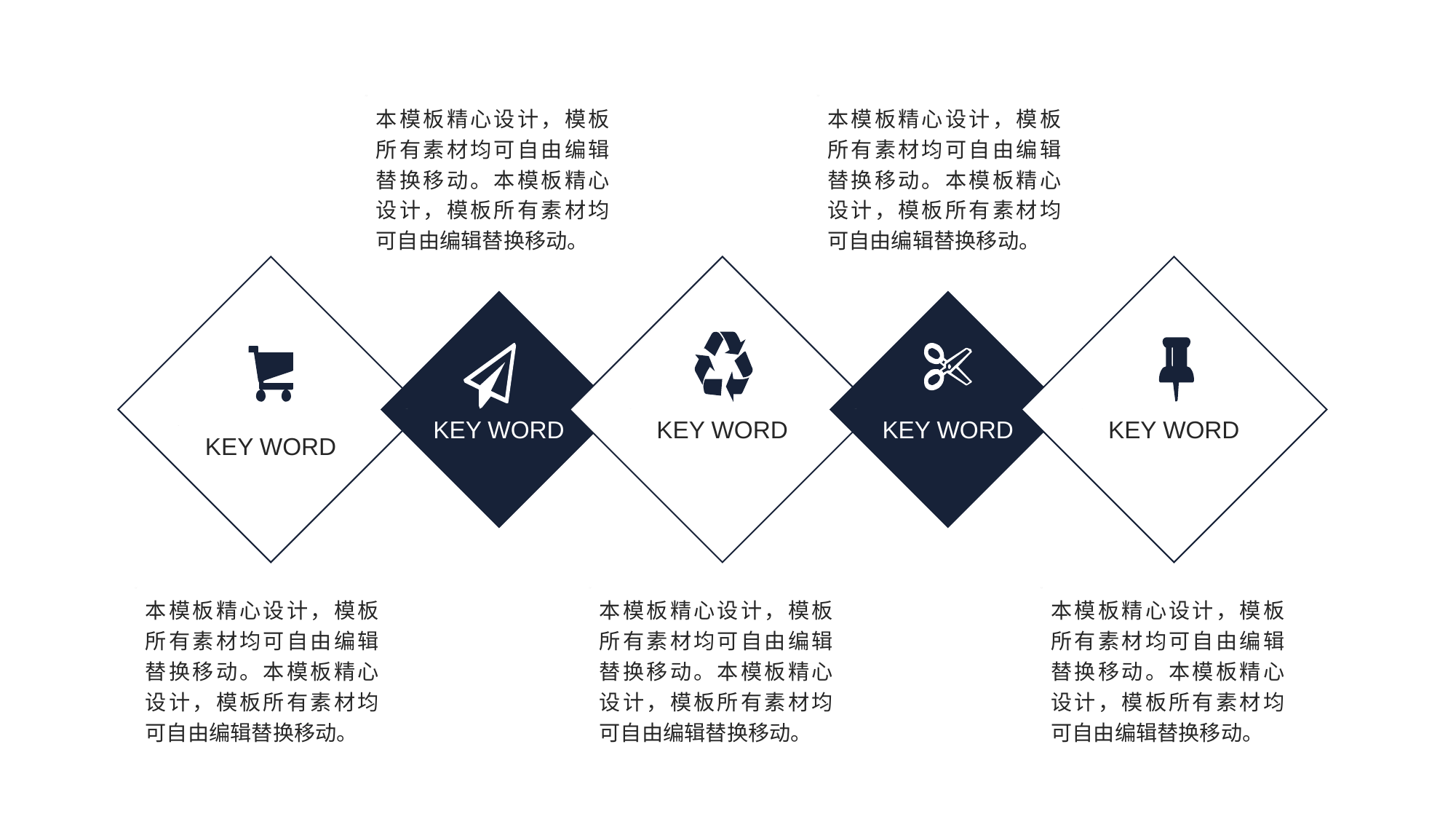

本模板精心设计，模板所有素材均可自由编辑替换移动。本模板精心设计，模板所有素材均可自由编辑替换移动。
本模板精心设计，模板所有素材均可自由编辑替换移动。本模板精心设计，模板所有素材均可自由编辑替换移动。

KEY WORD
KEY WORD
KEY WORD
KEY WORD
KEY WORD
本模板精心设计，模板所有素材均可自由编辑替换移动。本模板精心设计，模板所有素材均可自由编辑替换移动。
本模板精心设计，模板所有素材均可自由编辑替换移动。本模板精心设计，模板所有素材均可自由编辑替换移动。
本模板精心设计，模板所有素材均可自由编辑替换移动。本模板精心设计，模板所有素材均可自由编辑替换移动。